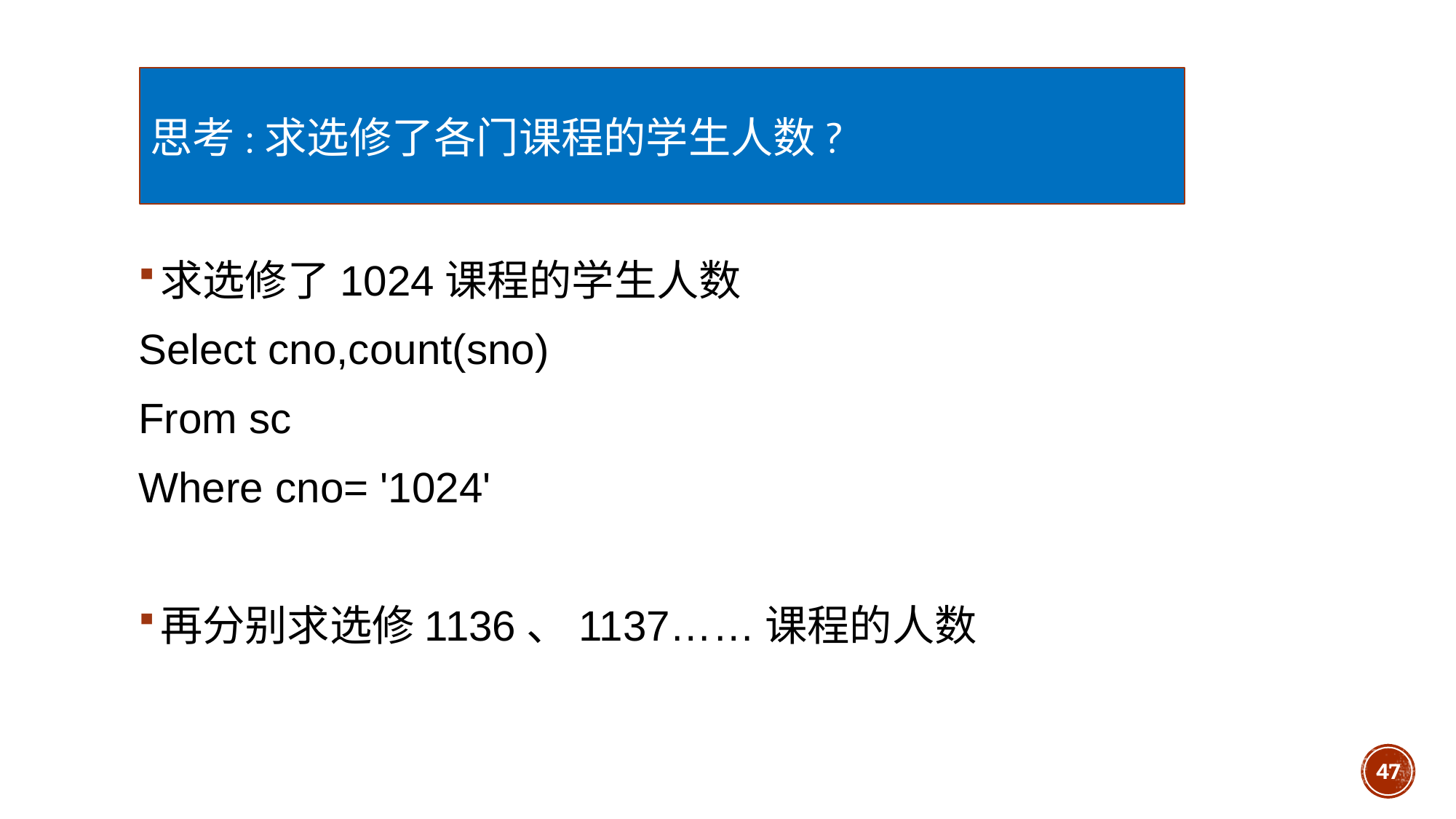

思考:求选修了各门课程的学生人数?
求选修了1024课程的学生人数
Select cno,count(sno)
From sc
Where cno= '1024'

再分别求选修1136、1137……课程的人数
47